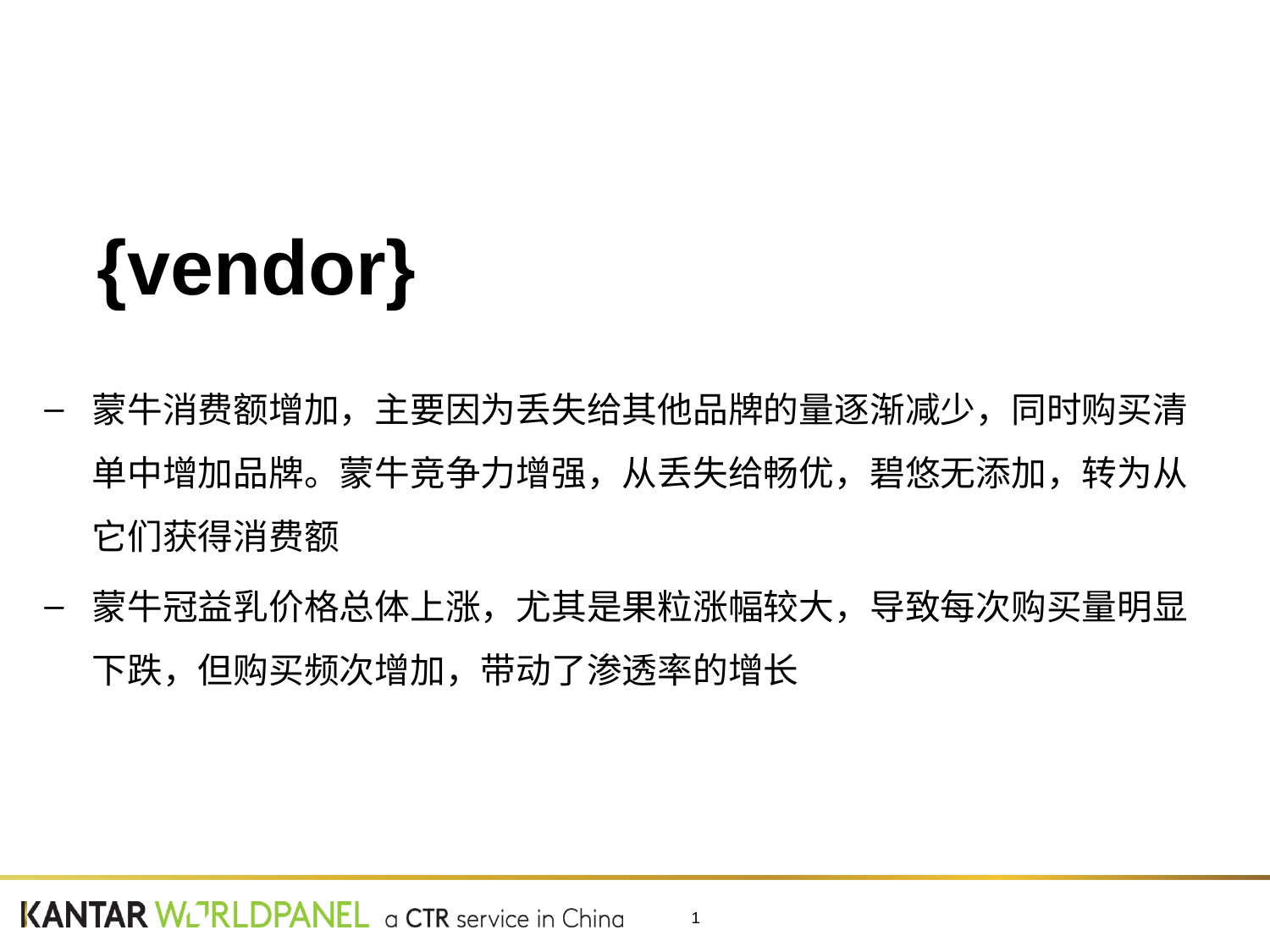

{vendor}
蒙牛消费额增加，主要因为丢失给其他品牌的量逐渐减少，同时购买清单中增加品牌。蒙牛竞争力增强，从丢失给畅优，碧悠无添加，转为从它们获得消费额
蒙牛冠益乳价格总体上涨，尤其是果粒涨幅较大，导致每次购买量明显下跌，但购买频次增加，带动了渗透率的增长